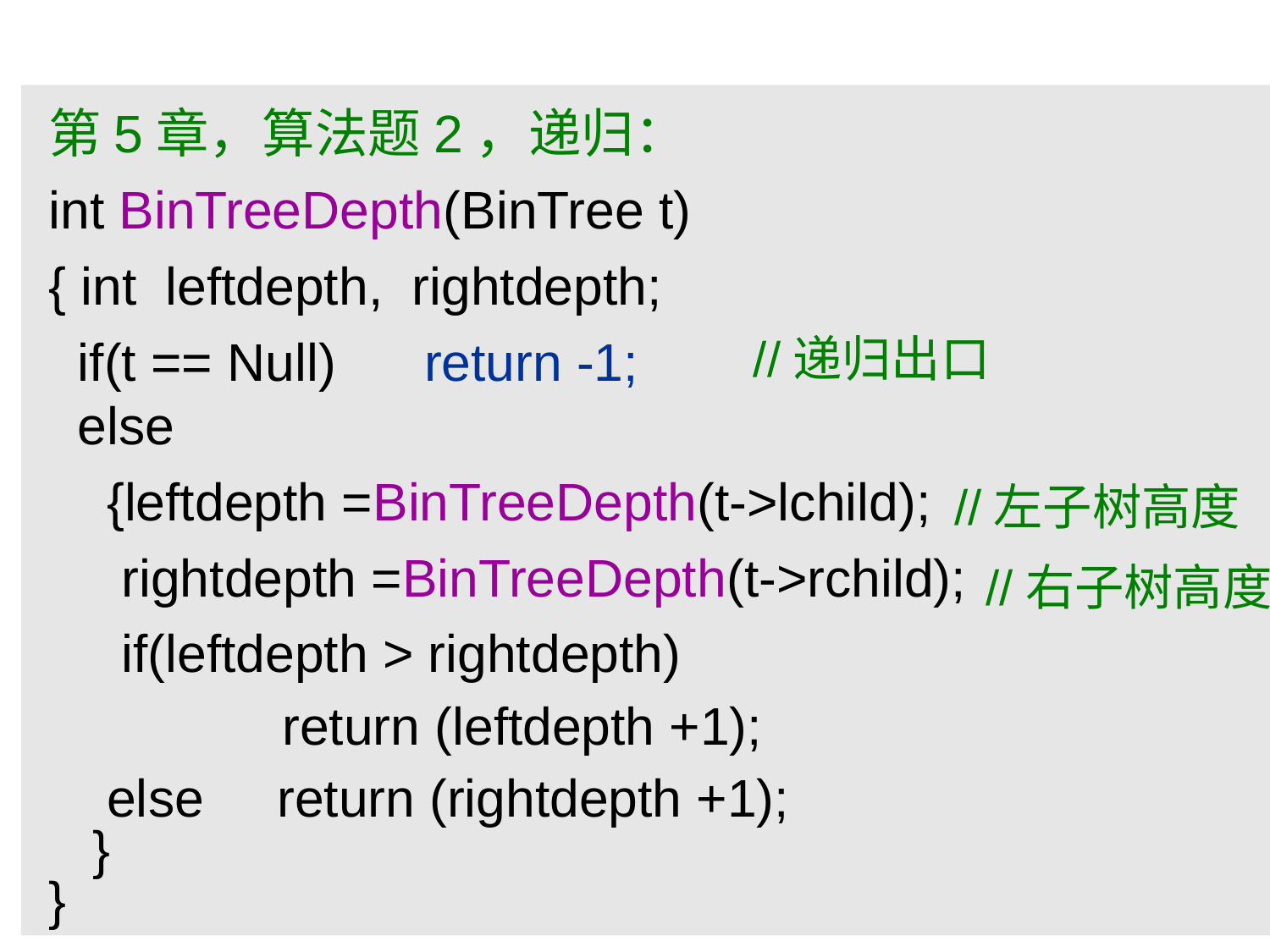

第5章，算法题2，递归：
int BinTreeDepth(BinTree t)
{ int  leftdepth,  rightdepth;
  if(t == Null)      return -1;
  else
    {leftdepth =BinTreeDepth(t->lchild);
     rightdepth =BinTreeDepth(t->rchild);
     if(leftdepth > rightdepth)
                return (leftdepth +1);
    else     return (rightdepth +1);
   }
}
//递归出口
//左子树高度
//右子树高度